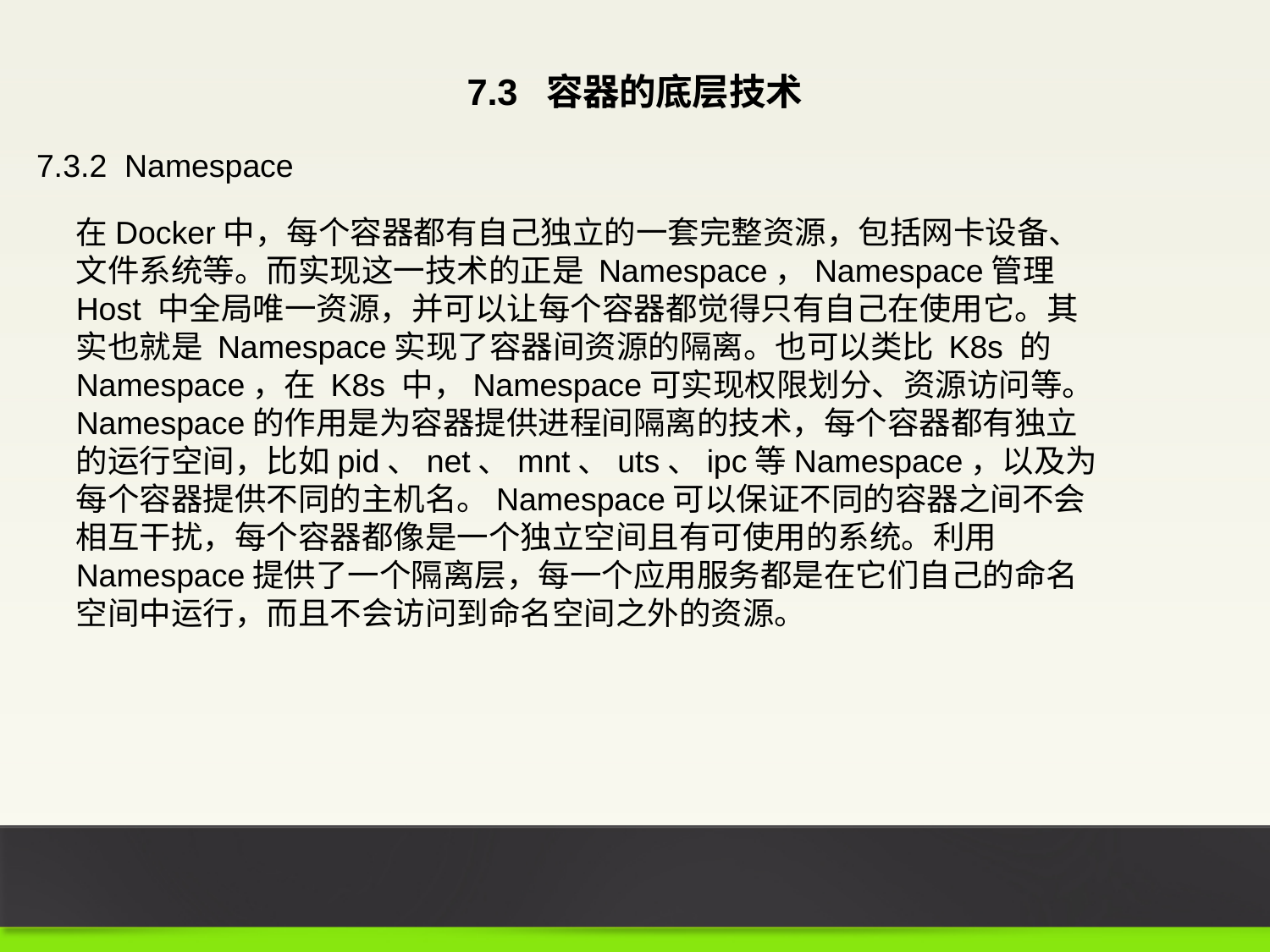

7.3  容器的底层技术
7.3.2  Namespace
在Docker中，每个容器都有自己独立的一套完整资源，包括网卡设备、文件系统等。而实现这一技术的正是 Namespace，Namespace管理 Host 中全局唯一资源，并可以让每个容器都觉得只有自己在使用它。其实也就是 Namespace实现了容器间资源的隔离。也可以类比 K8s 的 Namespace，在 K8s 中，Namespace可实现权限划分、资源访问等。
Namespace的作用是为容器提供进程间隔离的技术，每个容器都有独立的运行空间，比如pid、net、mnt、uts、ipc等Namespace，以及为每个容器提供不同的主机名。Namespace可以保证不同的容器之间不会相互干扰，每个容器都像是一个独立空间且有可使用的系统。利用Namespace提供了一个隔离层，每一个应用服务都是在它们自己的命名空间中运行，而且不会访问到命名空间之外的资源。